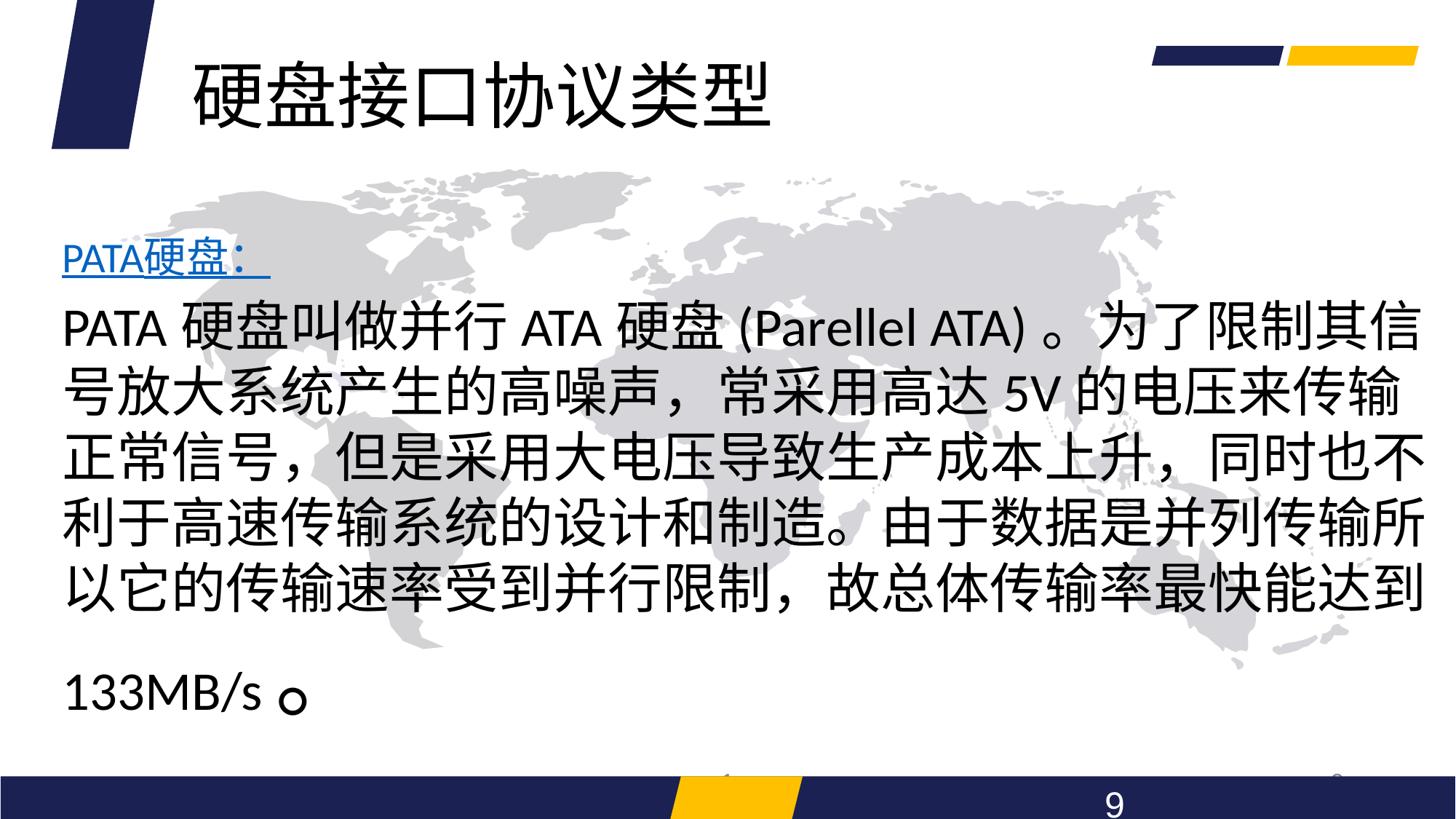

硬盘接口协议类型

PATA硬盘：
PATA硬盘叫做并行ATA硬盘(Parellel ATA)。为了限制其信号放大系统产生的高噪声，常采用高达5V的电压来传输正常信号，但是采用大电压导致生产成本上升，同时也不利于高速传输系统的设计和制造。由于数据是并列传输所以它的传输速率受到并行限制，故总体传输率最快能达到133MB/s。

1
9
9